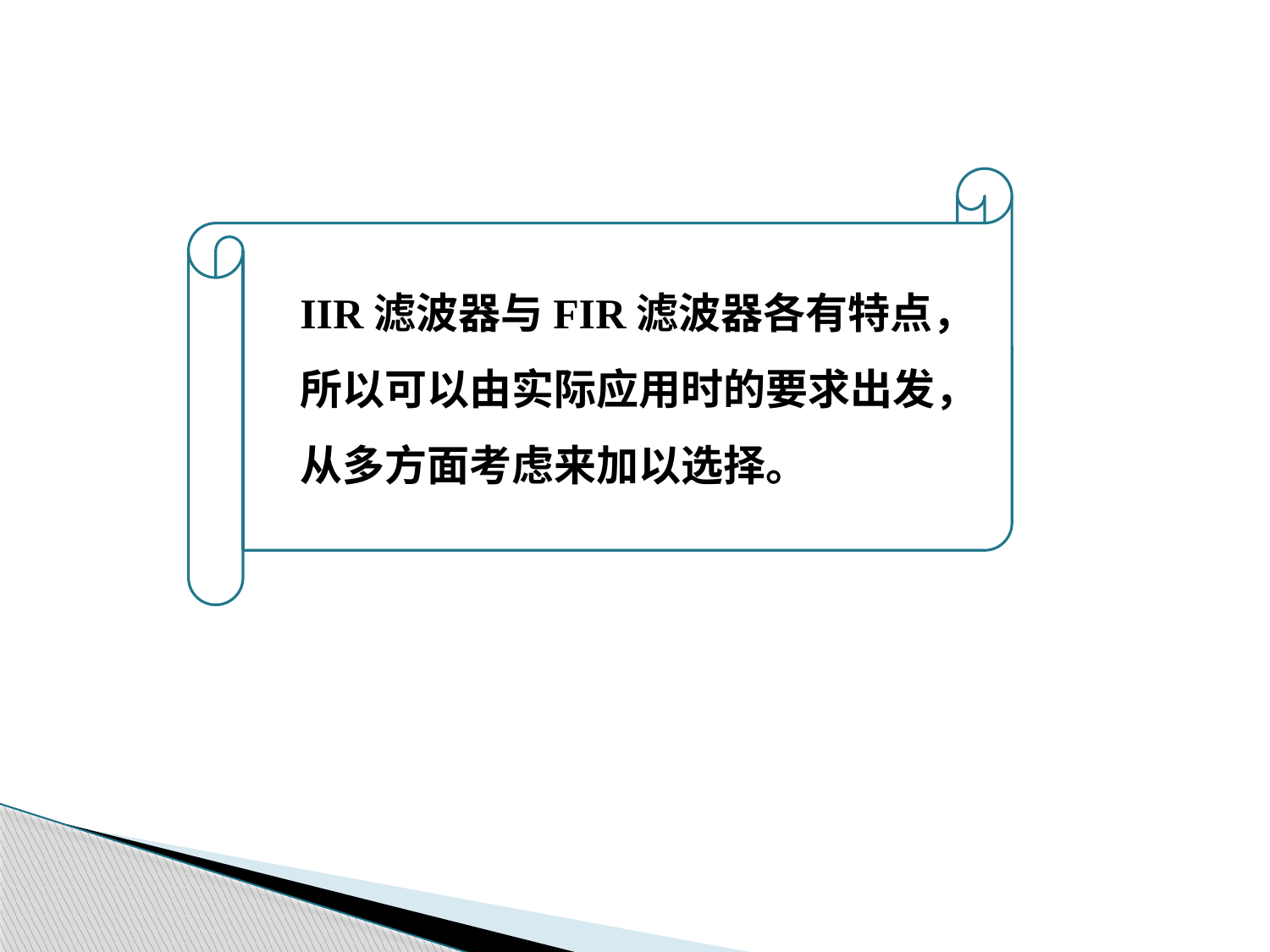

IIR滤波器与FIR滤波器各有特点，
所以可以由实际应用时的要求出发，
从多方面考虑来加以选择。